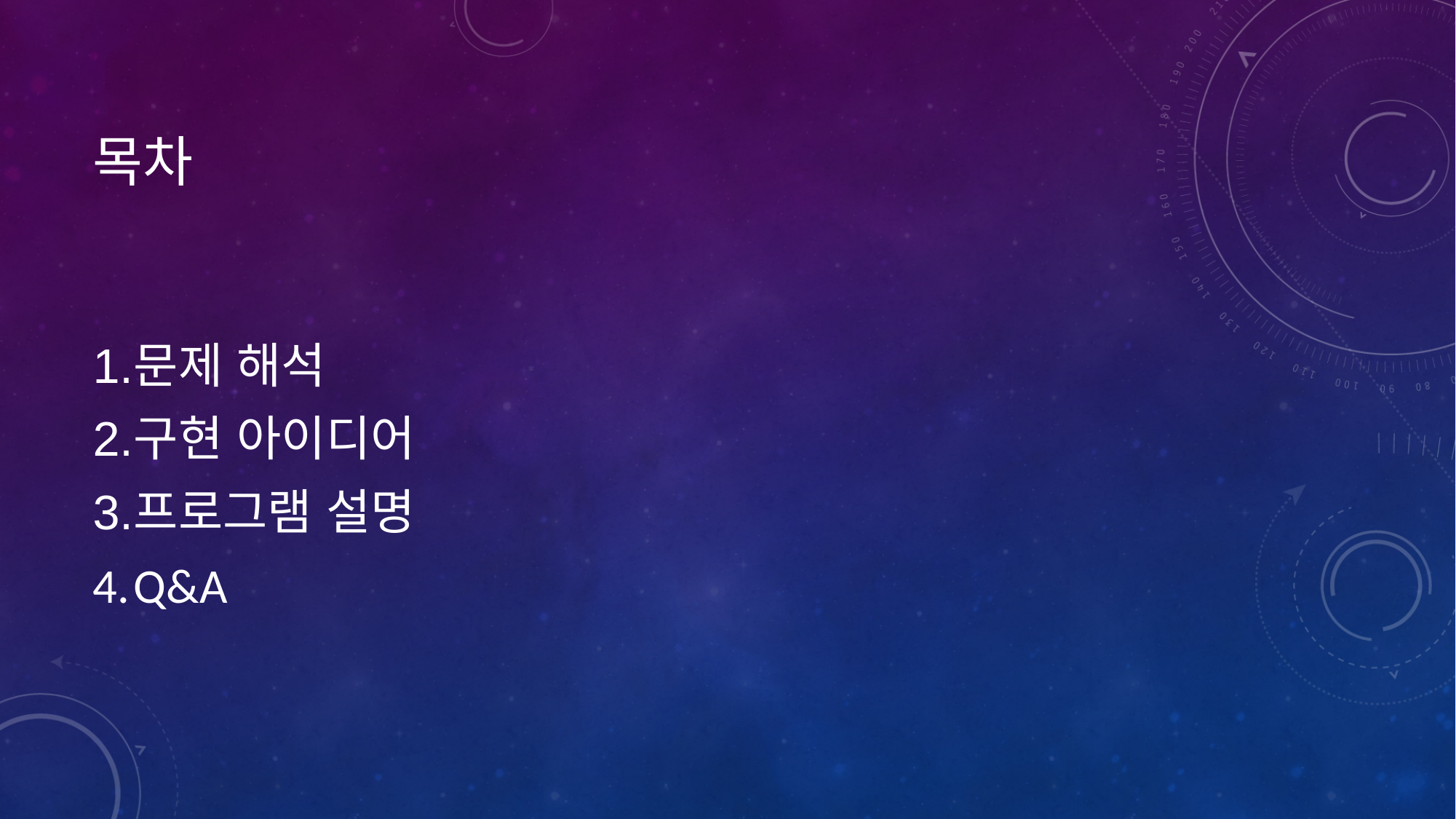

# 목차
문제 해석
구현 아이디어
프로그램 설명
Q&A